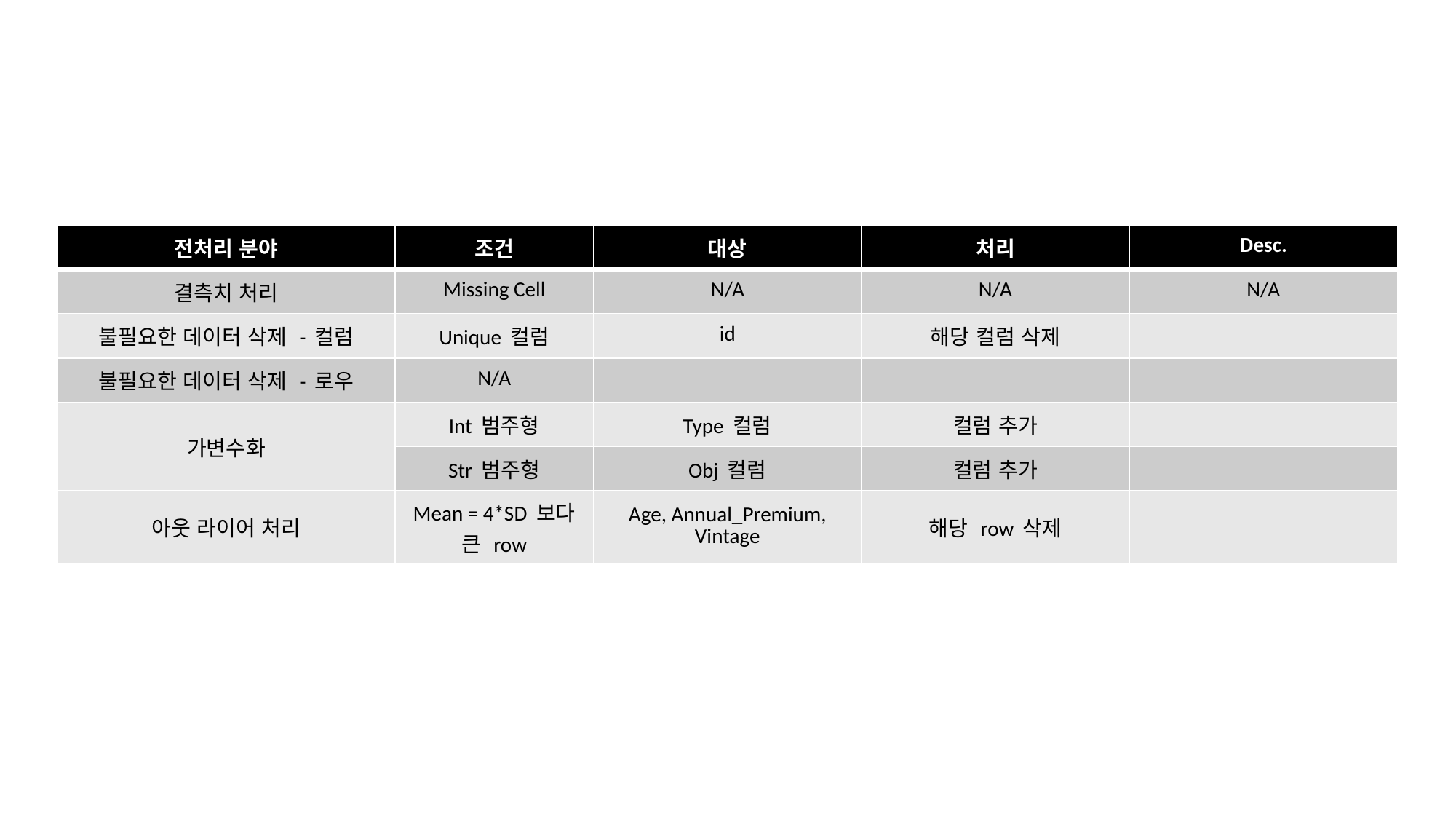

| 전처리 분야 | 조건 | 대상 | 처리 | Desc. |
| --- | --- | --- | --- | --- |
| 결측치 처리 | Missing Cell | N/A | N/A | N/A |
| 불필요한 데이터 삭제 - 컬럼 | Unique 컬럼 | id | 해당 컬럼 삭제 |  |
| 불필요한 데이터 삭제 - 로우 | N/A |  |  |  |
| 가변수화 | Int 범주형 | Type 컬럼 | 컬럼 추가 |  |
|  | Str 범주형 | Obj 컬럼 | 컬럼 추가 |  |
| 아웃 라이어 처리 | Mean = 4\*SD 보다 큰 row | Age, Annual\_Premium, Vintage | 해당 row 삭제 |  |